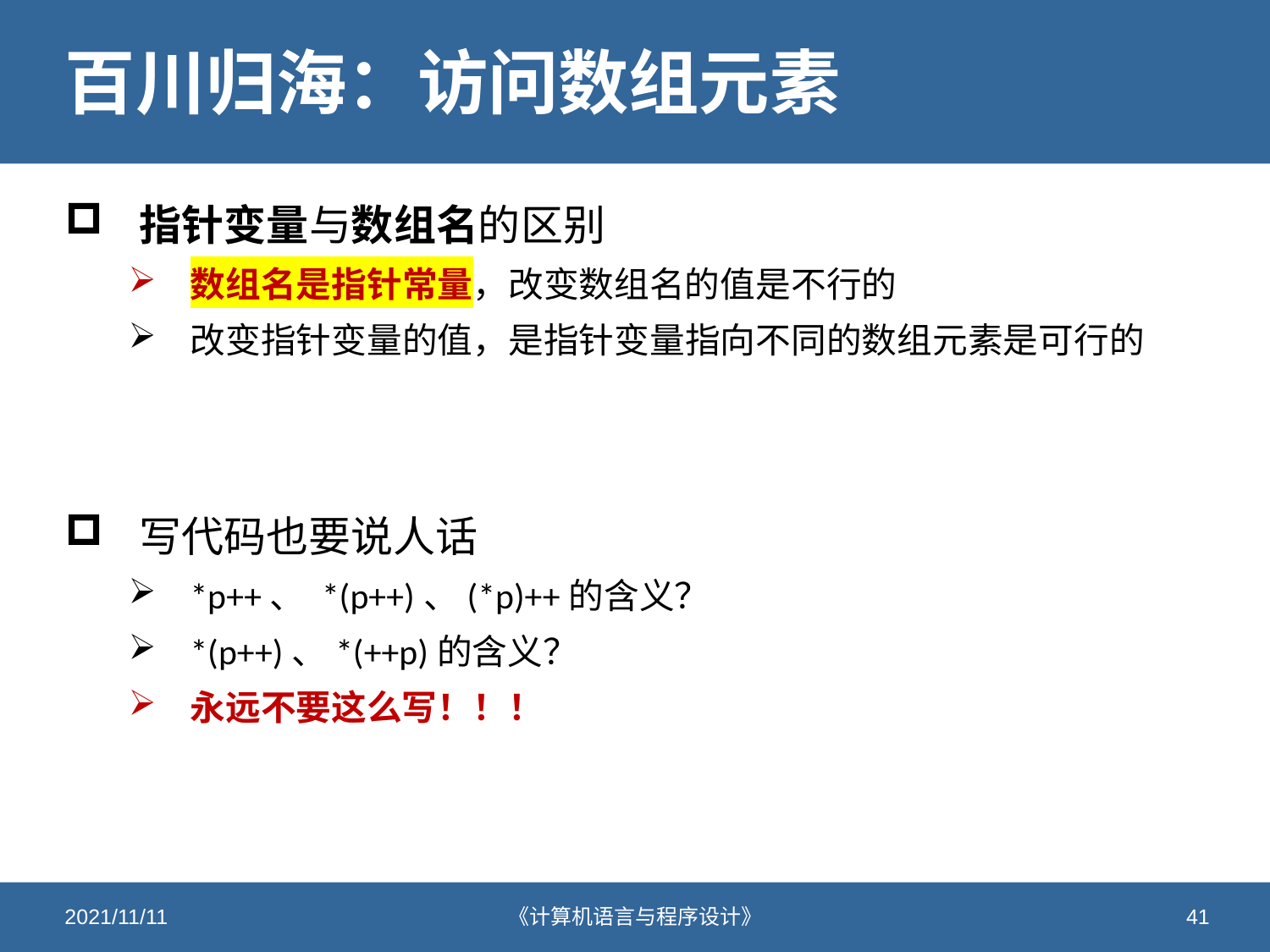

# 百川归海：访问数组元素
指针变量与数组名的区别
数组名是指针常量，改变数组名的值是不行的
改变指针变量的值，是指针变量指向不同的数组元素是可行的

写代码也要说人话
*p++、 *(p++)、(*p)++的含义？
*(p++)、*(++p)的含义？
永远不要这么写！！！
2021/11/11
《计算机语言与程序设计》
41